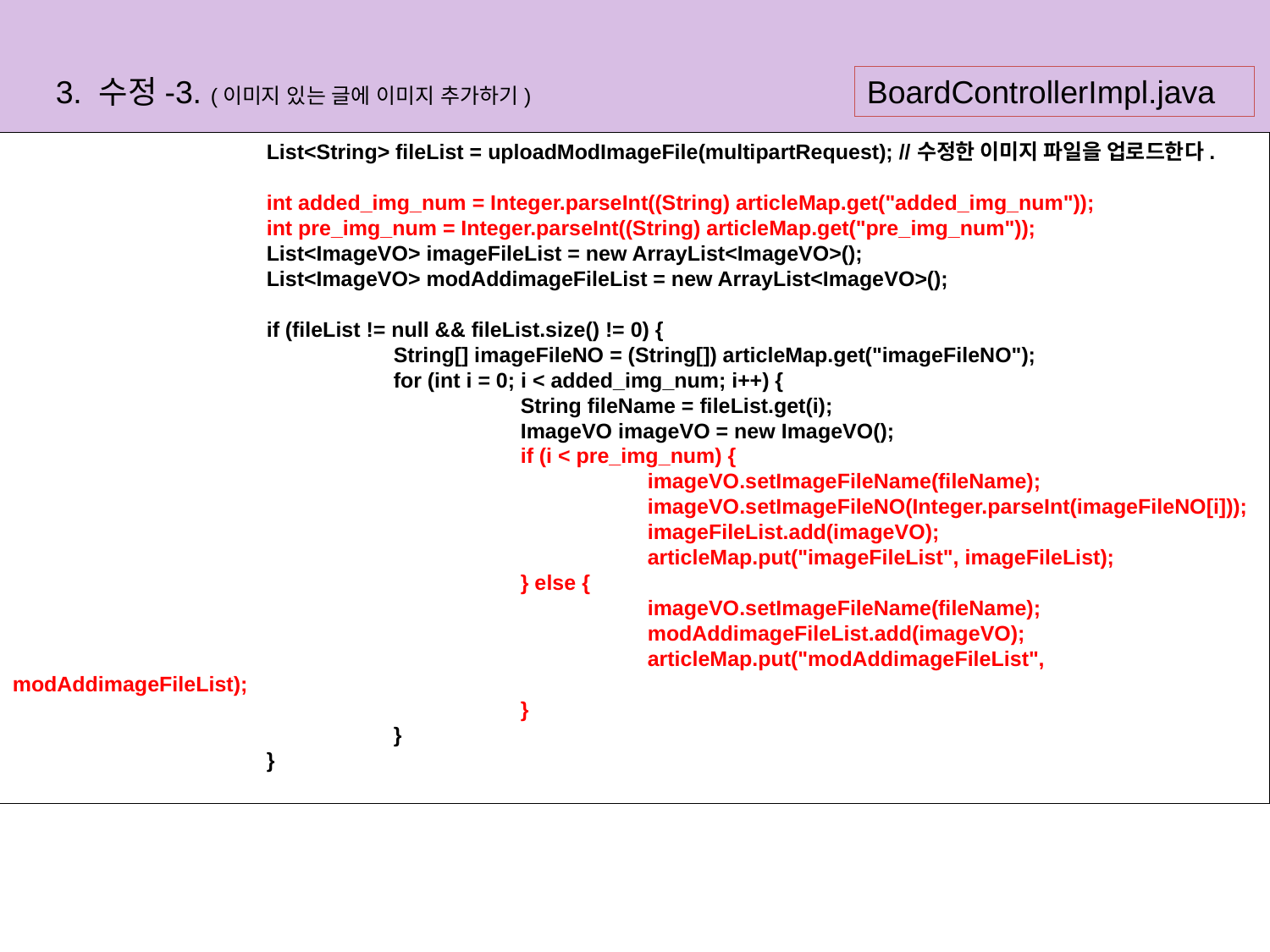

BoardControllerImpl.java
3. 수정-3. (이미지 있는 글에 이미지 추가하기)
		List<String> fileList = uploadModImageFile(multipartRequest); //수정한 이미지 파일을 업로드한다.

		int added_img_num = Integer.parseInt((String) articleMap.get("added_img_num"));
		int pre_img_num = Integer.parseInt((String) articleMap.get("pre_img_num"));
		List<ImageVO> imageFileList = new ArrayList<ImageVO>();
		List<ImageVO> modAddimageFileList = new ArrayList<ImageVO>();

		if (fileList != null && fileList.size() != 0) {
			String[] imageFileNO = (String[]) articleMap.get("imageFileNO");
			for (int i = 0; i < added_img_num; i++) {
				String fileName = fileList.get(i);
				ImageVO imageVO = new ImageVO();
				if (i < pre_img_num) {
					imageVO.setImageFileName(fileName);
					imageVO.setImageFileNO(Integer.parseInt(imageFileNO[i]));
					imageFileList.add(imageVO);
					articleMap.put("imageFileList", imageFileList);
				} else {
					imageVO.setImageFileName(fileName);
					modAddimageFileList.add(imageVO);
					articleMap.put("modAddimageFileList", modAddimageFileList);
				}
			}
		}